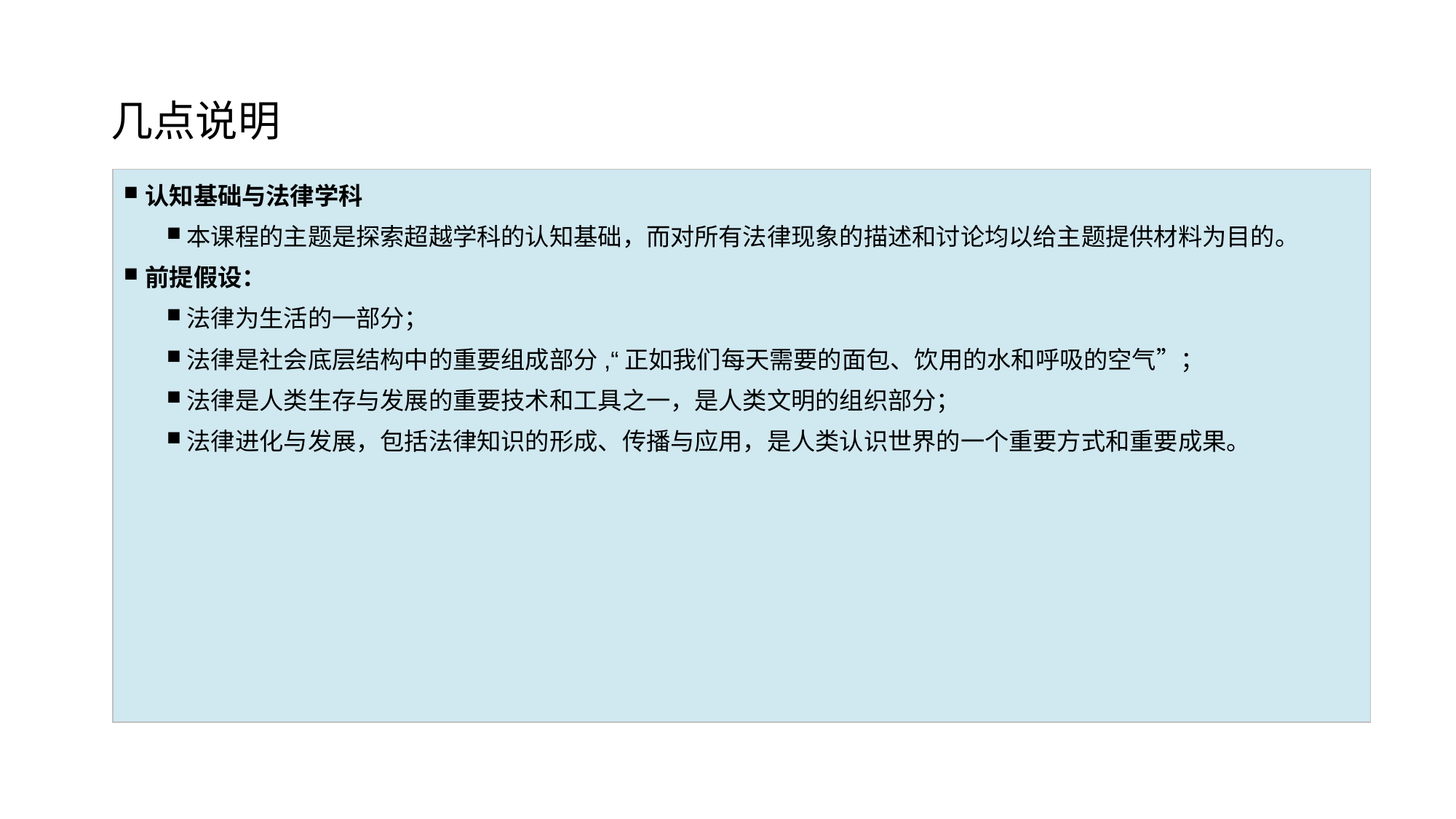

# 几点说明
认知基础与法律学科
本课程的主题是探索超越学科的认知基础，而对所有法律现象的描述和讨论均以给主题提供材料为目的。
前提假设：
法律为生活的一部分；
法律是社会底层结构中的重要组成部分,“正如我们每天需要的面包、饮用的水和呼吸的空气”；
法律是人类生存与发展的重要技术和工具之一，是人类文明的组织部分；
法律进化与发展，包括法律知识的形成、传播与应用，是人类认识世界的一个重要方式和重要成果。